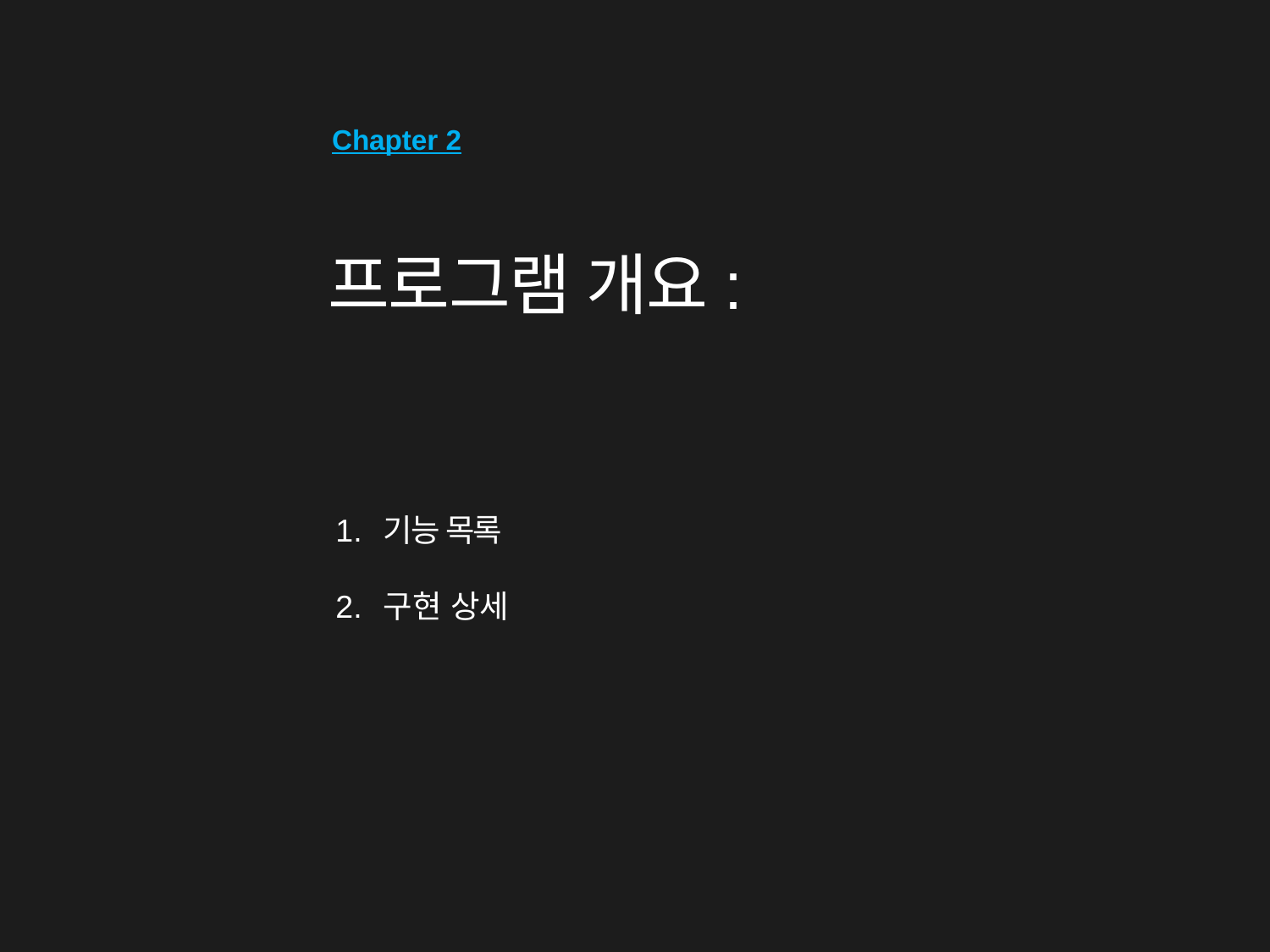

Chapter 2
# 프로그램 개요:
기능 목록
구현 상세